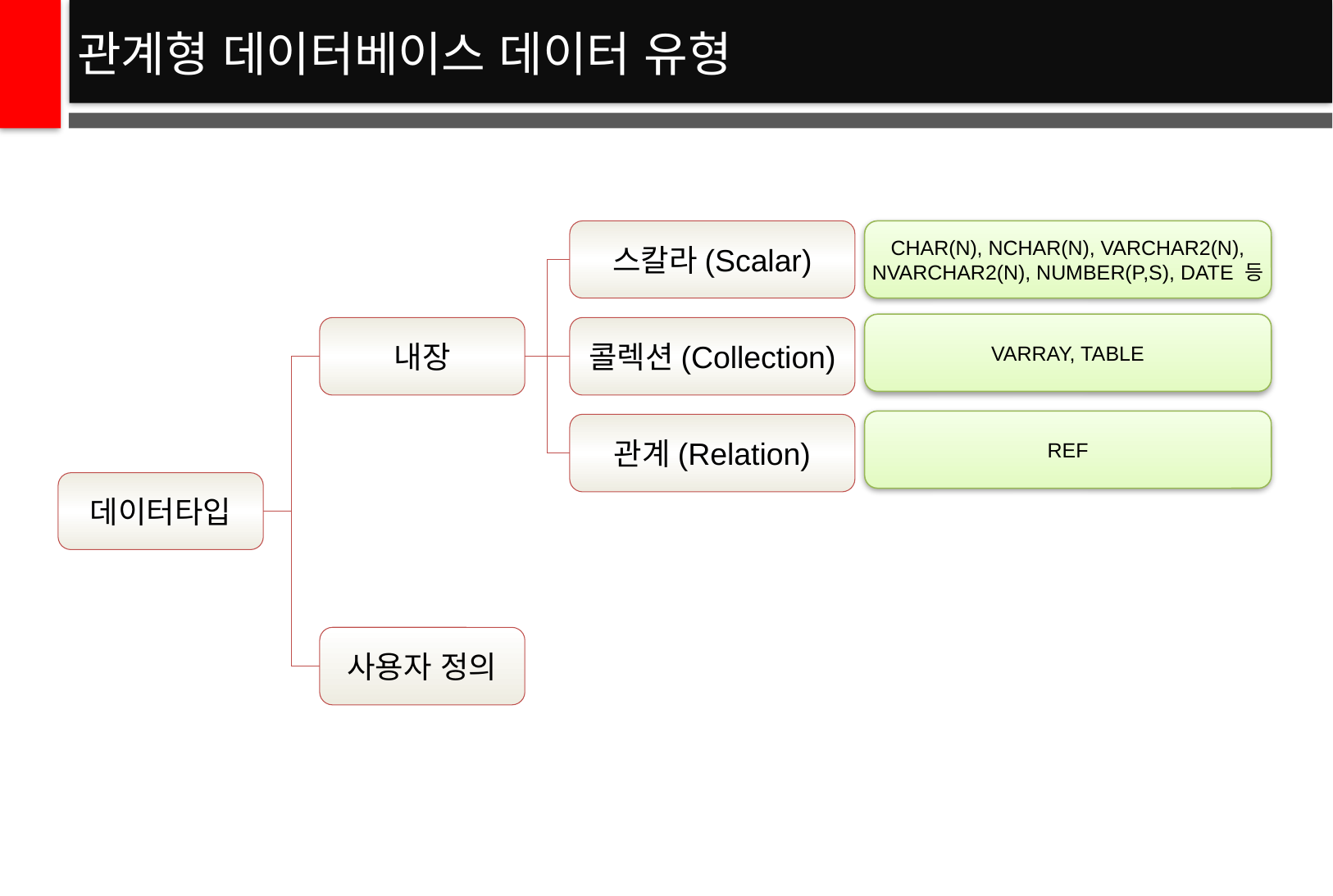

# 관계형 데이터베이스 데이터 유형
스칼라(Scalar)
CHAR(N), NCHAR(N), VARCHAR2(N),
NVARCHAR2(N), NUMBER(P,S), DATE 등
VARRAY, TABLE
내장
콜렉션(Collection)
REF
관계(Relation)
데이터타입
사용자 정의